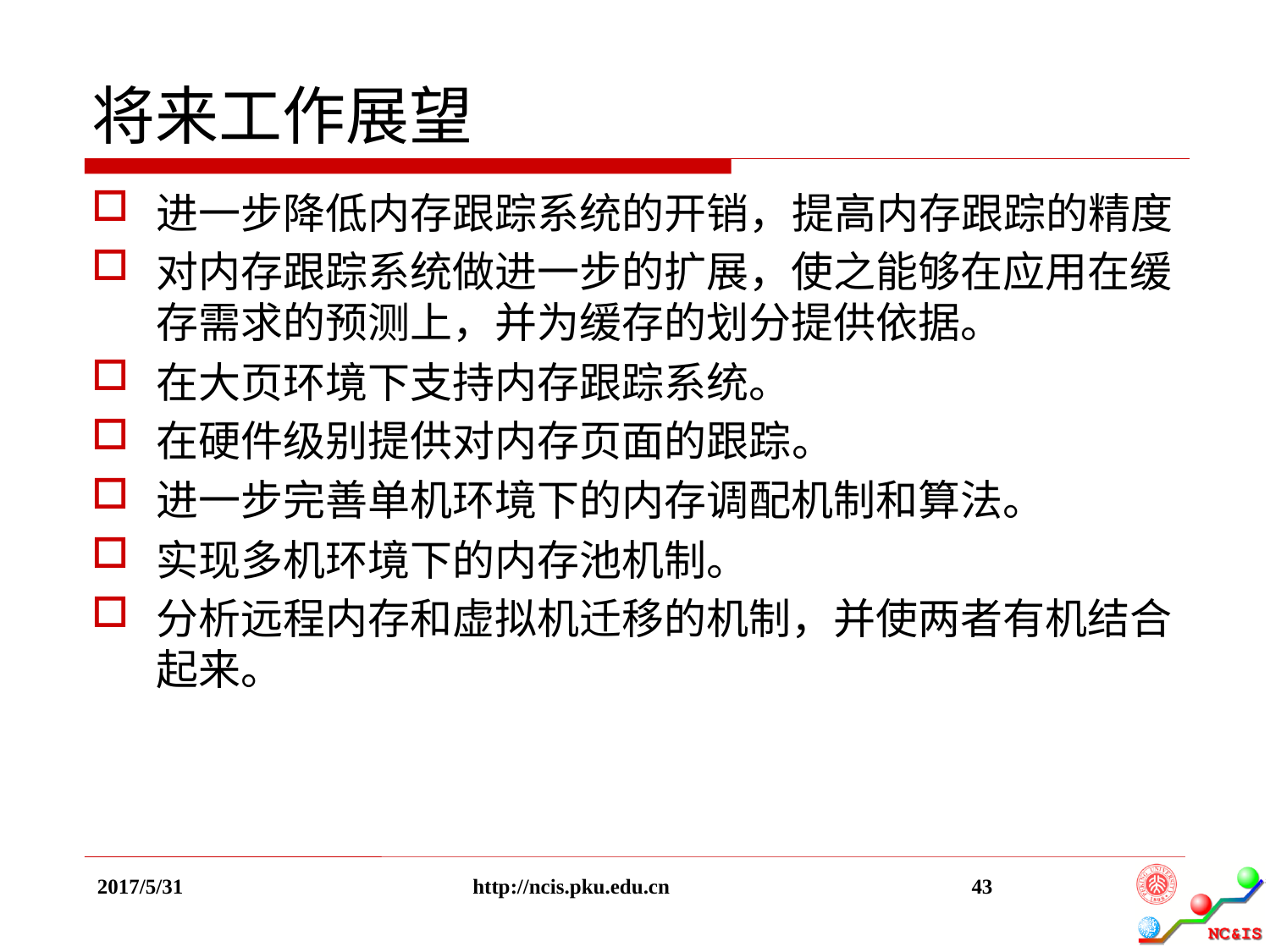

将来工作展望
进一步降低内存跟踪系统的开销，提高内存跟踪的精度
对内存跟踪系统做进一步的扩展，使之能够在应用在缓存需求的预测上，并为缓存的划分提供依据。
在大页环境下支持内存跟踪系统。
在硬件级别提供对内存页面的跟踪。
进一步完善单机环境下的内存调配机制和算法。
实现多机环境下的内存池机制。
分析远程内存和虚拟机迁移的机制，并使两者有机结合 起来。
2017/5/31
http://ncis.pku.edu.cn
43